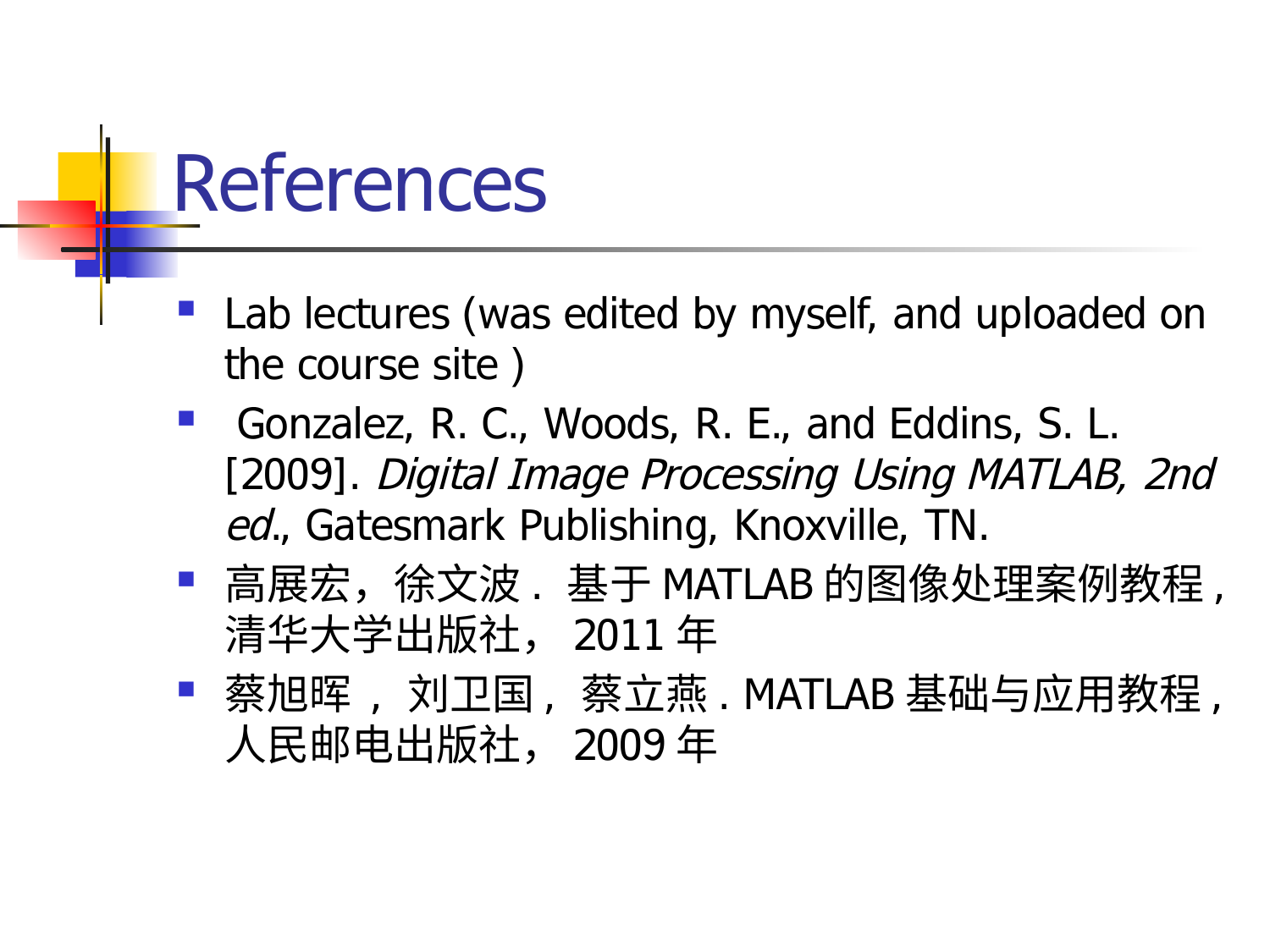

# References
Lab lectures (was edited by myself, and uploaded on the course site )
 Gonzalez, R. C., Woods, R. E., and Eddins, S. L. [2009]. Digital Image Processing Using MATLAB, 2nd ed., Gatesmark Publishing, Knoxville, TN.
高展宏，徐文波. 基于MATLAB的图像处理案例教程, 清华大学出版社，2011年
蔡旭晖 , 刘卫国, 蔡立燕. MATLAB基础与应用教程,人民邮电出版社，2009年